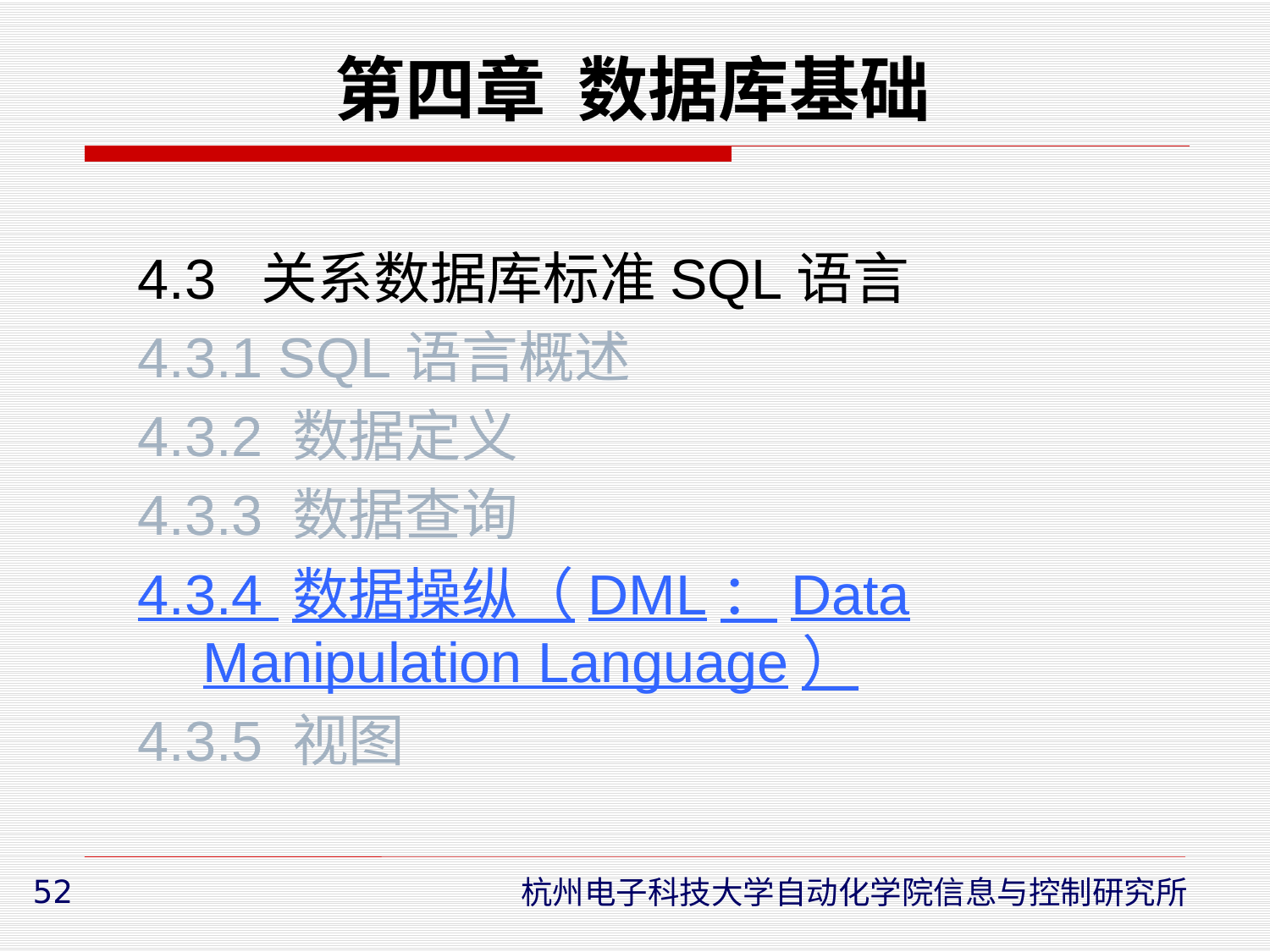

# 第四章  数据库基础
4.3  关系数据库标准SQL语言
4.3.1 SQL语言概述
4.3.2 数据定义
4.3.3 数据查询
4.3.4 数据操纵（DML：Data Manipulation Language）
4.3.5 视图